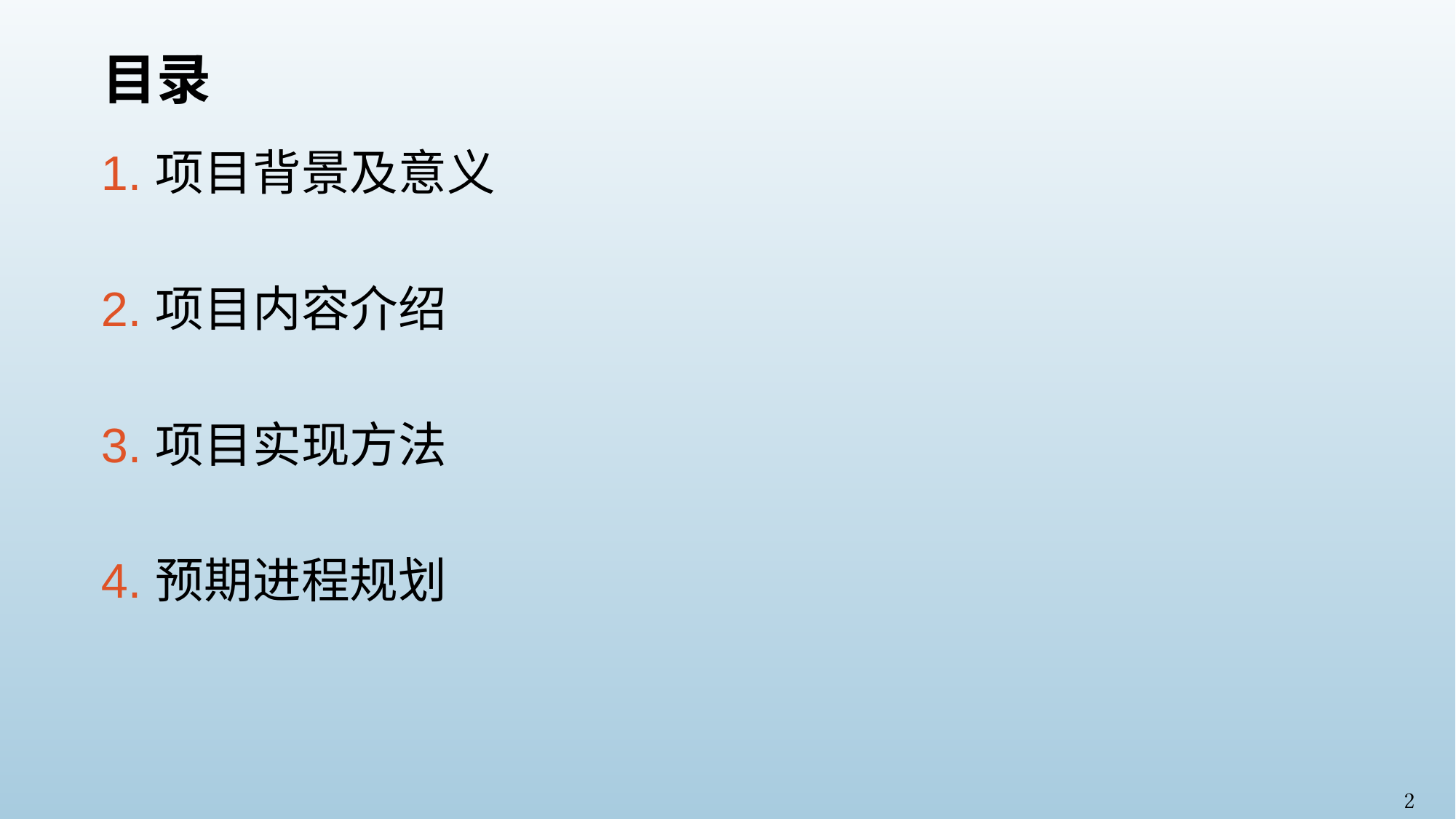

# 目录
项目背景及意义

项目内容介绍

项目实现方法

预期进程规划
2